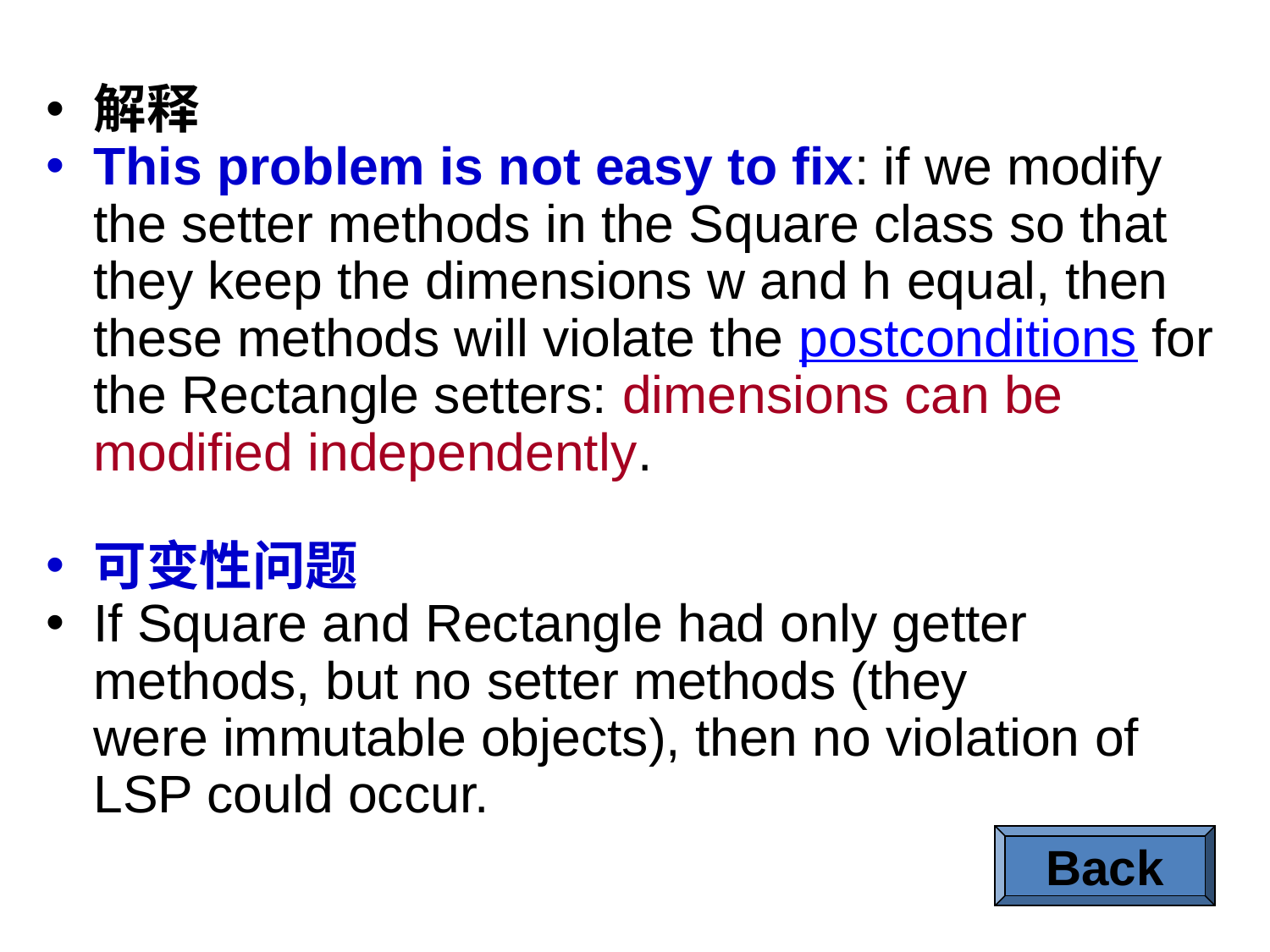

解释
This problem is not easy to fix: if we modify the setter methods in the Square class so that they keep the dimensions w and h equal, then these methods will violate the postconditions for the Rectangle setters: dimensions can be modified independently.

可变性问题
If Square and Rectangle had only getter methods, but no setter methods (they were immutable objects), then no violation of LSP could occur.
Back